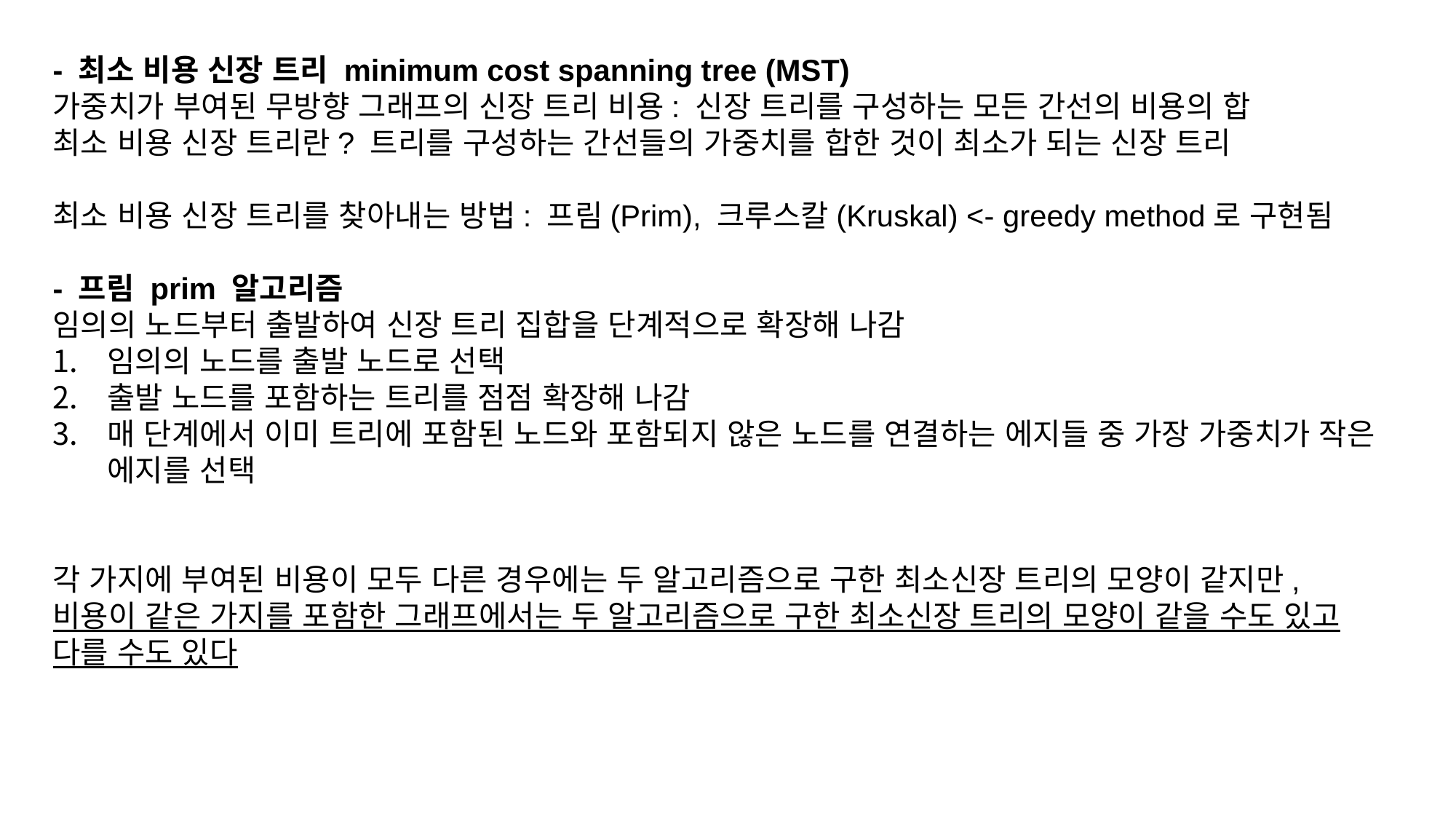

- 최소 비용 신장 트리 minimum cost spanning tree (MST)
가중치가 부여된 무방향 그래프의 신장 트리 비용: 신장 트리를 구성하는 모든 간선의 비용의 합
최소 비용 신장 트리란? 트리를 구성하는 간선들의 가중치를 합한 것이 최소가 되는 신장 트리

최소 비용 신장 트리를 찾아내는 방법: 프림(Prim), 크루스칼(Kruskal) <- greedy method로 구현됨

- 프림 prim 알고리즘
임의의 노드부터 출발하여 신장 트리 집합을 단계적으로 확장해 나감
임의의 노드를 출발 노드로 선택
출발 노드를 포함하는 트리를 점점 확장해 나감
매 단계에서 이미 트리에 포함된 노드와 포함되지 않은 노드를 연결하는 에지들 중 가장 가중치가 작은 에지를 선택

각 가지에 부여된 비용이 모두 다른 경우에는 두 알고리즘으로 구한 최소신장 트리의 모양이 같지만, 비용이 같은 가지를 포함한 그래프에서는 두 알고리즘으로 구한 최소신장 트리의 모양이 같을 수도 있고 다를 수도 있다